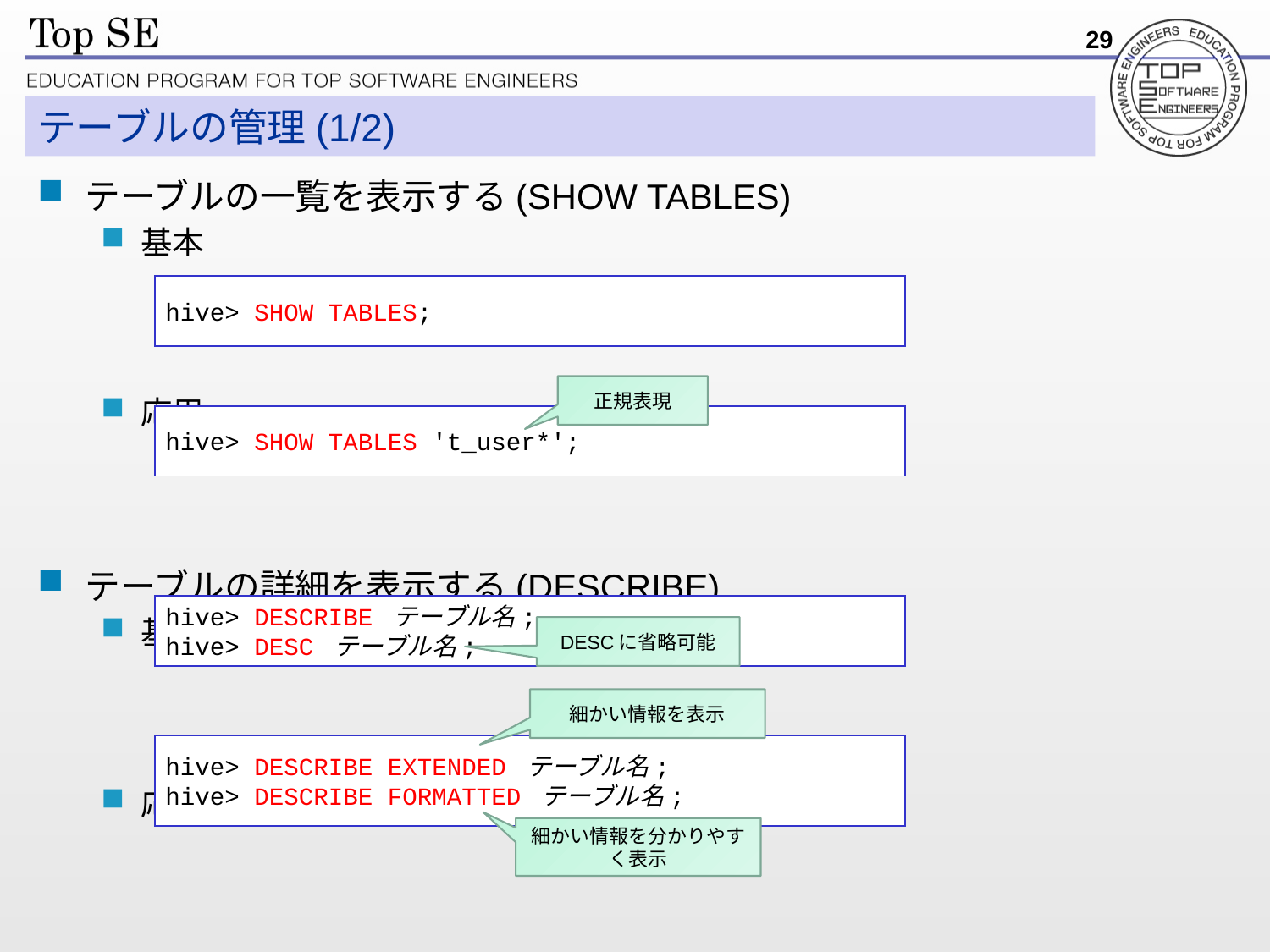

29
# テーブルの管理(1/2)
テーブルの一覧を表示する(SHOW TABLES)
基本

応用

テーブルの詳細を表示する(DESCRIBE)
基本

応用

hive> SHOW TABLES;
正規表現
hive> SHOW TABLES 't_user*';
hive> DESCRIBE テーブル名;
hive> DESC テーブル名;
DESCに省略可能
細かい情報を表示
hive> DESCRIBE EXTENDED テーブル名;
hive> DESCRIBE FORMATTED テーブル名;
細かい情報を分かりやすく表示